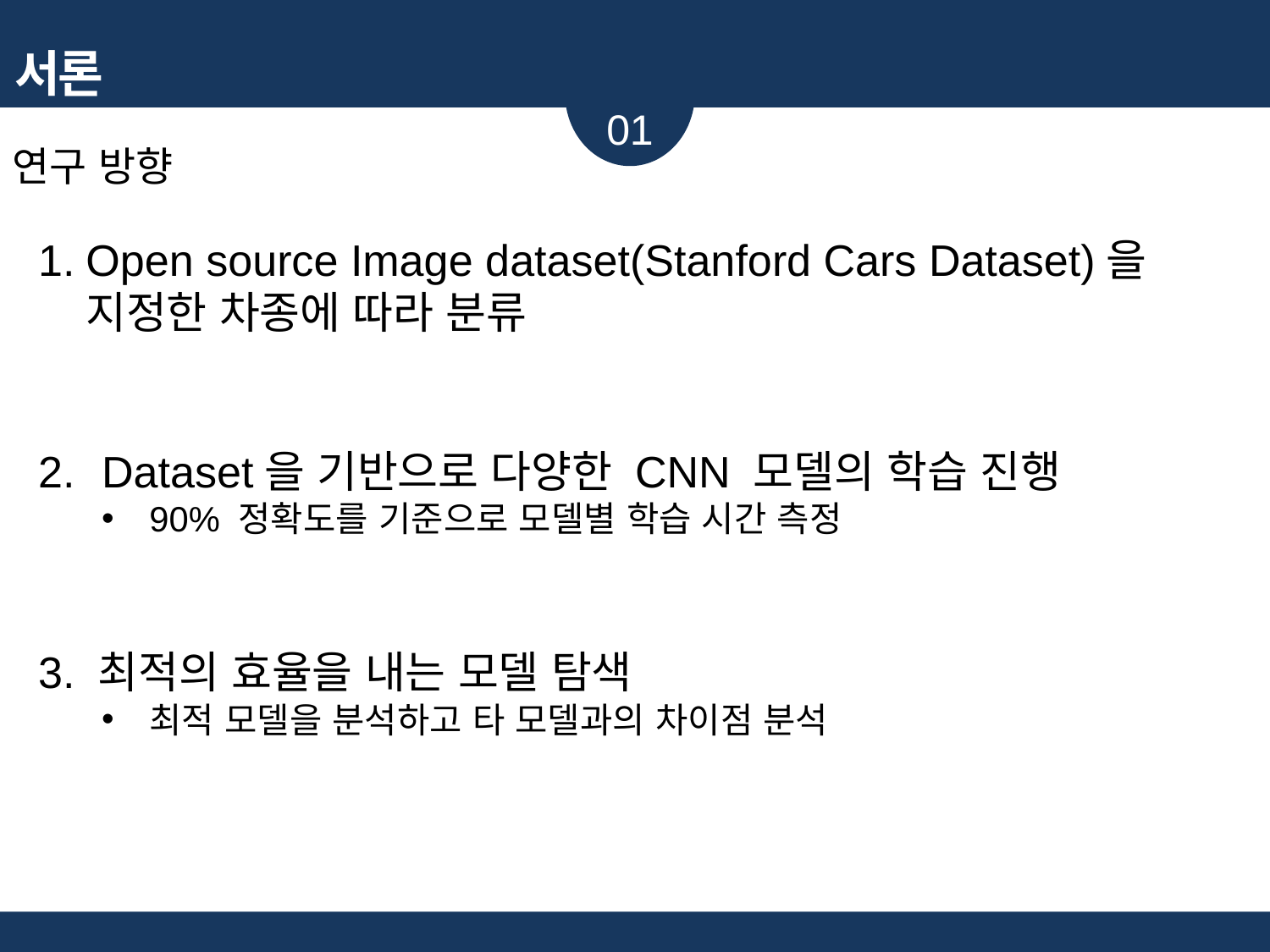

서론
01

연구 방향
Open source Image dataset(Stanford Cars Dataset)을 지정한 차종에 따라 분류

Dataset을 기반으로 다양한 CNN 모델의 학습 진행
90% 정확도를 기준으로 모델별 학습 시간 측정

3. 최적의 효율을 내는 모델 탐색
최적 모델을 분석하고 타 모델과의 차이점 분석